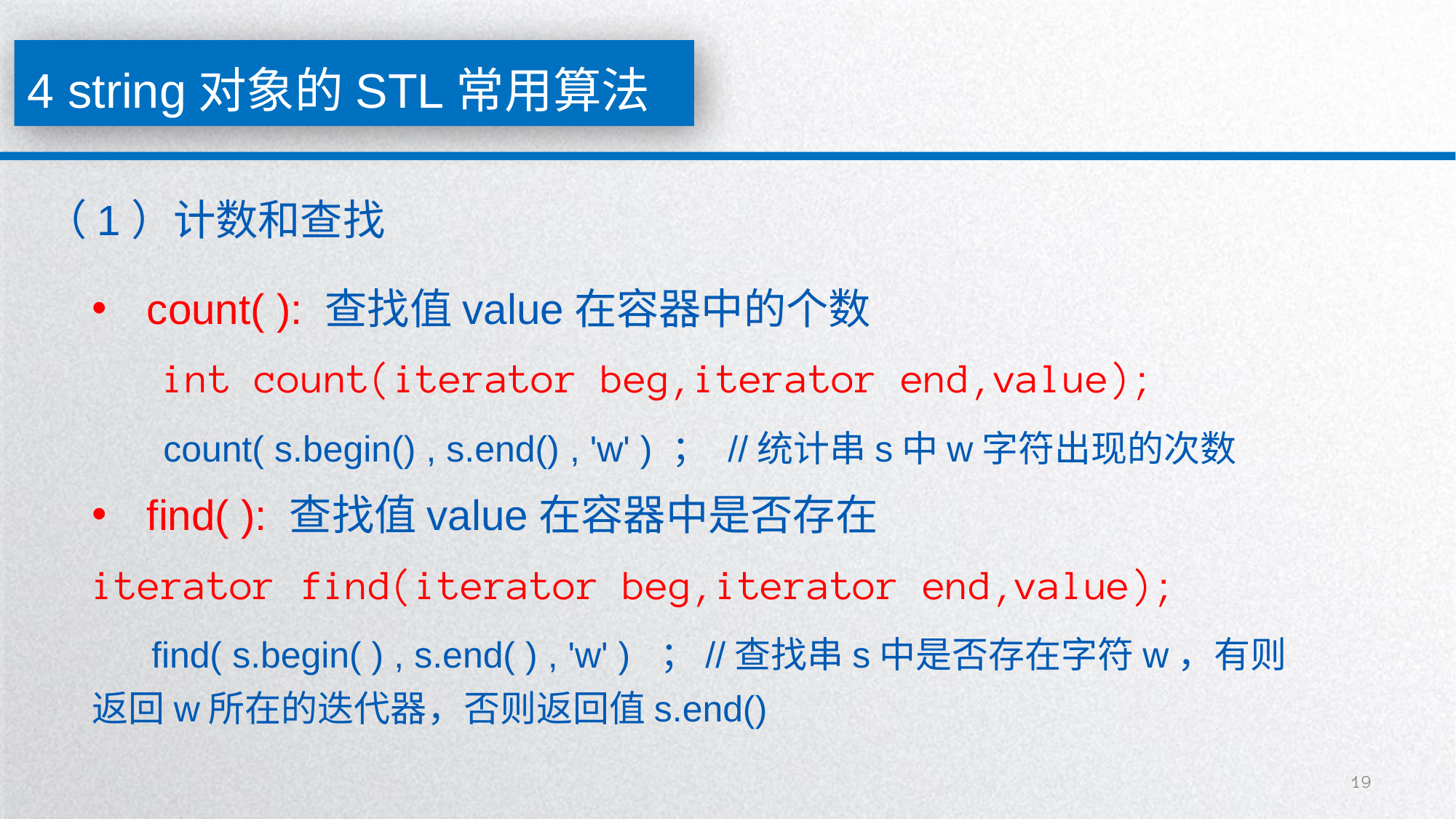

4 string对象的STL常用算法
（1）计数和查找
count( ): 查找值value在容器中的个数
     int count(iterator beg,iterator end,value);
      count( s.begin() , s.end() , 'w' ) ； //统计串s中w字符出现的次数
find( ): 查找值value在容器中是否存在
iterator find(iterator beg,iterator end,value);
     find( s.begin( ) , s.end( ) , 'w' )  ；//查找串s中是否存在字符w，有则返回w所在的迭代器，否则返回值s.end()
19